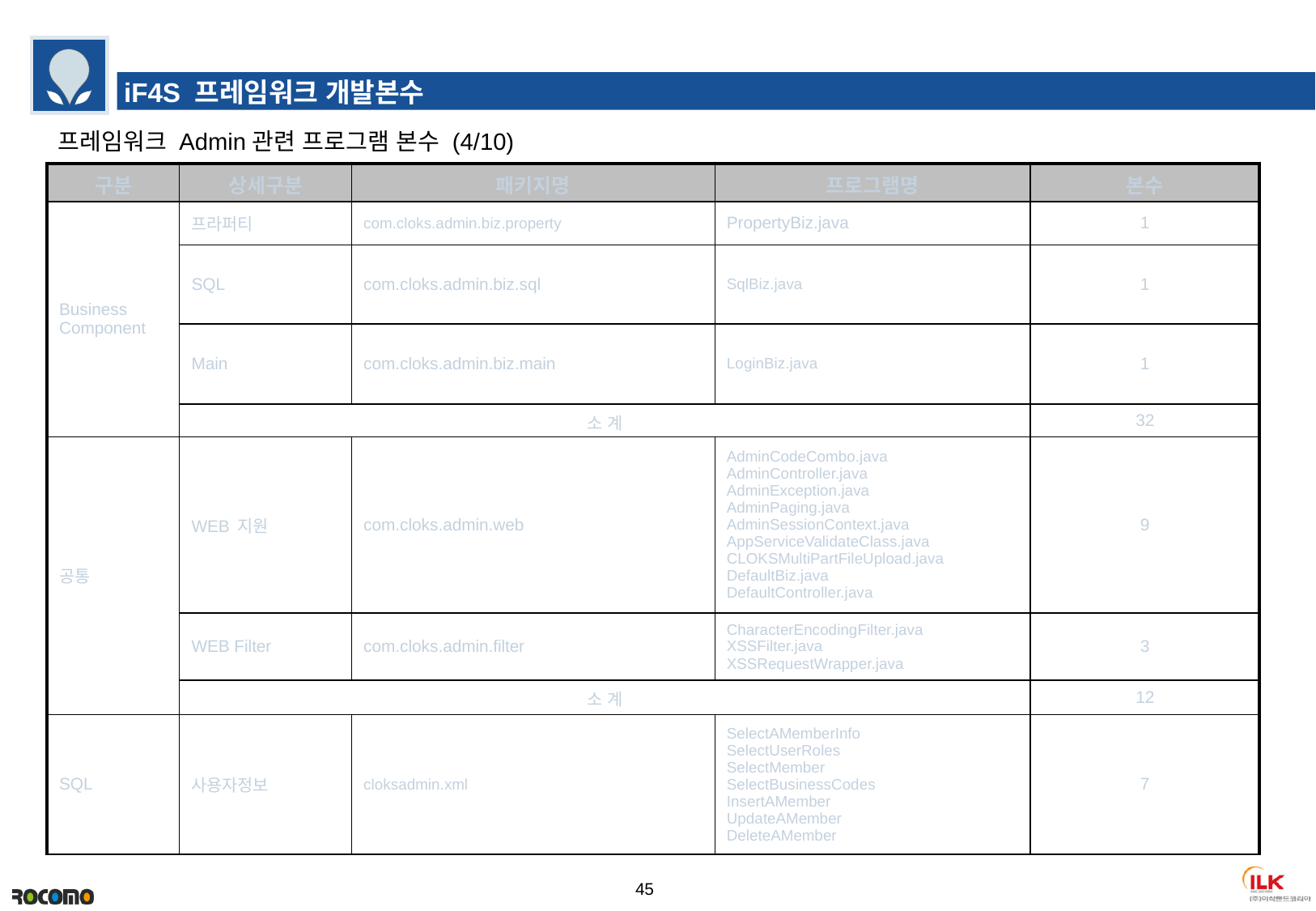

iF4S 프레임워크 개발본수
프레임워크 Admin관련 프로그램 본수 (4/10)
| 구분 | 상세구분 | 패키지명 | 프로그램명 | 본수 |
| --- | --- | --- | --- | --- |
| Business Component | 프라퍼티 | com.cloks.admin.biz.property | PropertyBiz.java | 1 |
|  | SQL | com.cloks.admin.biz.sql | SqlBiz.java | 1 |
|  | Main | com.cloks.admin.biz.main | LoginBiz.java | 1 |
|  | 소 계 |  |  | 32 |
| 공통 | WEB 지원 | com.cloks.admin.web | AdminCodeCombo.java AdminController.java AdminException.java AdminPaging.java AdminSessionContext.java AppServiceValidateClass.java CLOKSMultiPartFileUpload.java DefaultBiz.java DefaultController.java | 9 |
|  | WEB Filter | com.cloks.admin.filter | CharacterEncodingFilter.java XSSFilter.java XSSRequestWrapper.java | 3 |
|  | 소 계 |  |  | 12 |
| SQL | 사용자정보 | cloksadmin.xml | SelectAMemberInfo SelectUserRoles SelectMember SelectBusinessCodes InsertAMember UpdateAMember DeleteAMember | 7 |